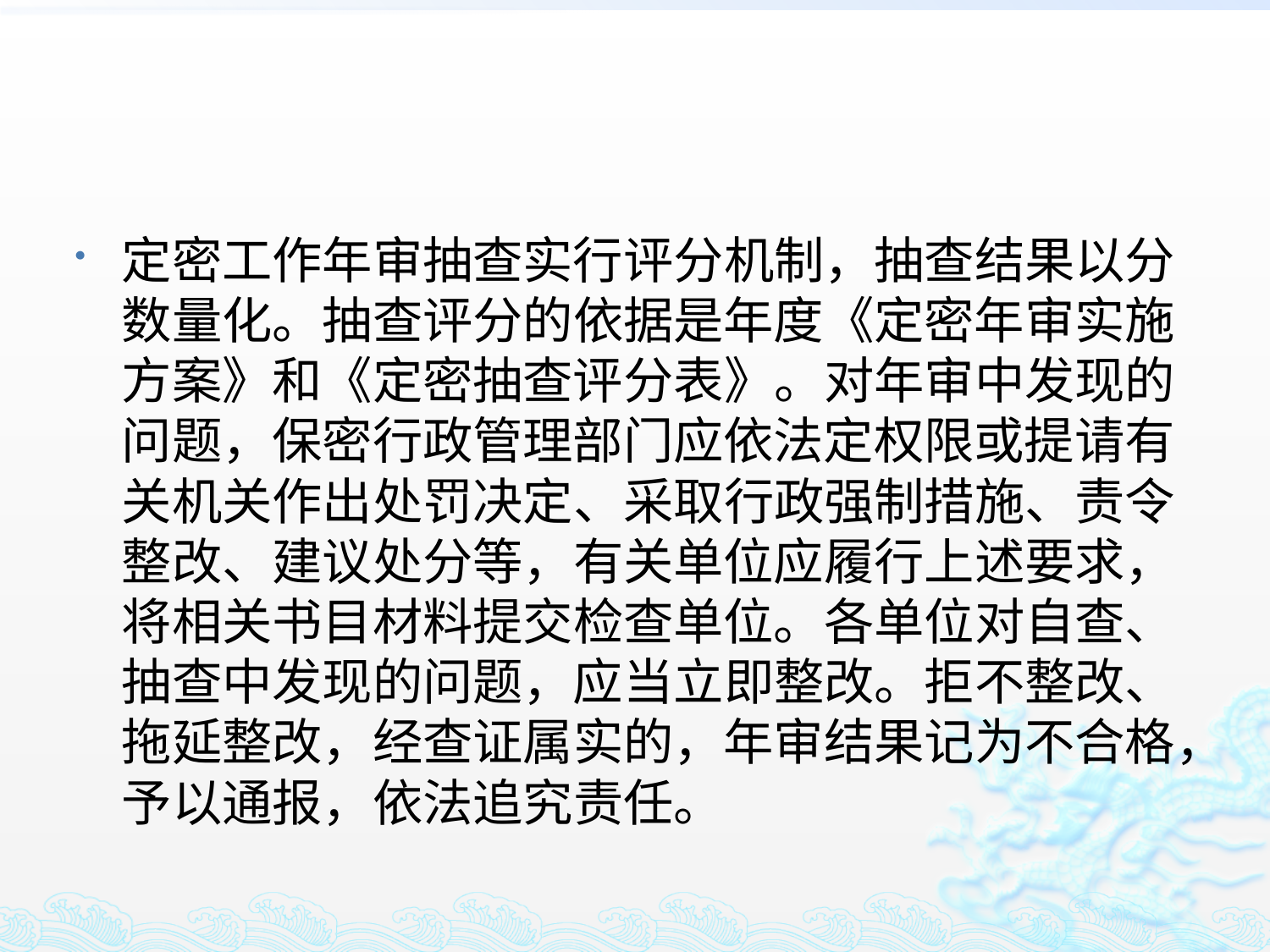

#
定密工作年审抽查实行评分机制，抽查结果以分数量化。抽查评分的依据是年度《定密年审实施方案》和《定密抽查评分表》。对年审中发现的问题，保密行政管理部门应依法定权限或提请有关机关作出处罚决定、采取行政强制措施、责令整改、建议处分等，有关单位应履行上述要求，将相关书目材料提交检查单位。各单位对自查、抽查中发现的问题，应当立即整改。拒不整改、拖延整改，经查证属实的，年审结果记为不合格，予以通报，依法追究责任。